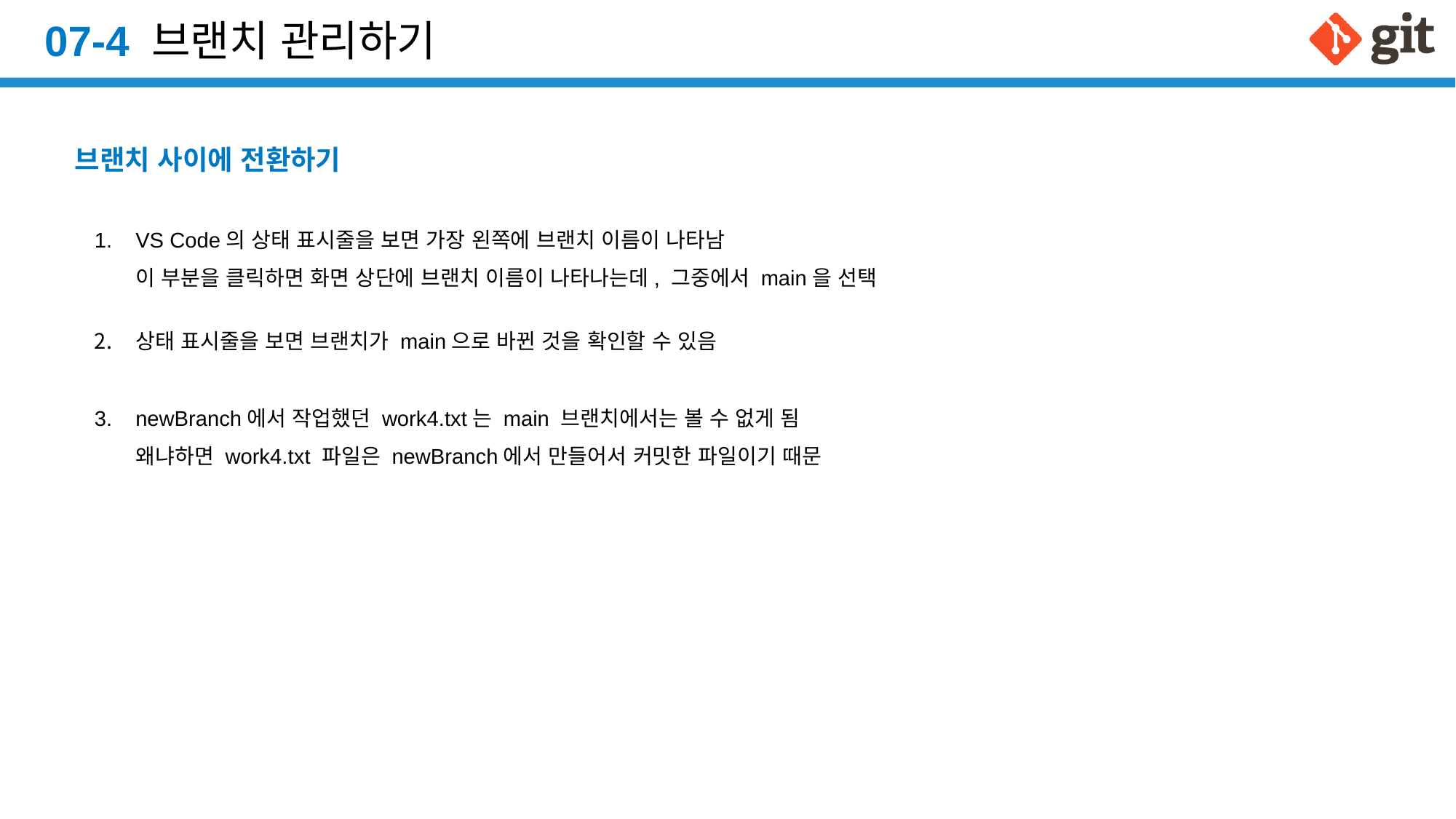

# 07-4 브랜치 관리하기
브랜치 사이에 전환하기
VS Code의 상태 표시줄을 보면 가장 왼쪽에 브랜치 이름이 나타남
이 부분을 클릭하면 화면 상단에 브랜치 이름이 나타나는데, 그중에서 main을 선택
상태 표시줄을 보면 브랜치가 main으로 바뀐 것을 확인할 수 있음
newBranch에서 작업했던 work4.txt는 main 브랜치에서는 볼 수 없게 됨
왜냐하면 work4.txt 파일은 newBranch에서 만들어서 커밋한 파일이기 때문